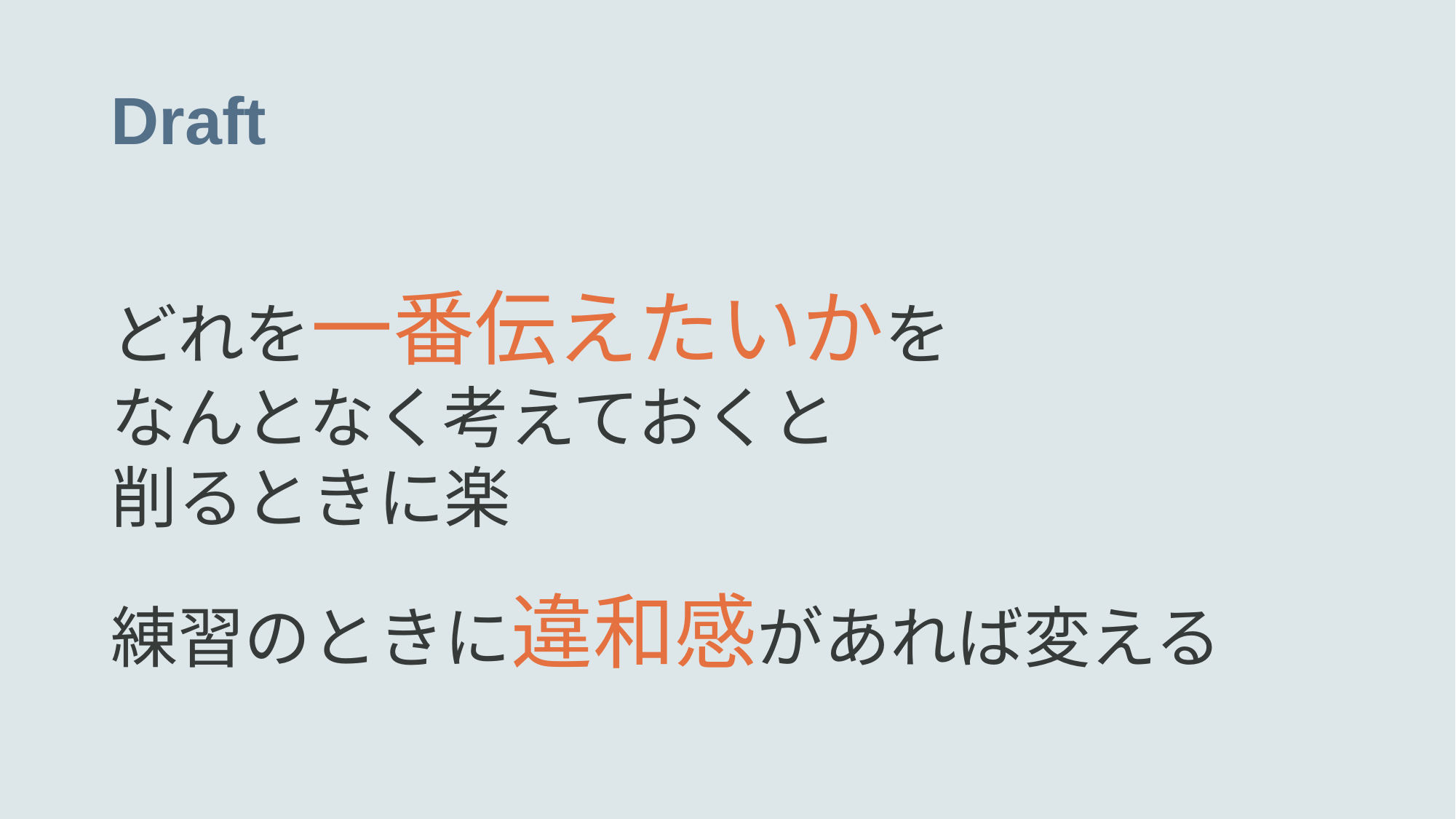

# Draft
どれを一番伝えたいかを
なんとなく考えておくと
削るときに楽

練習のときに違和感があれば変える